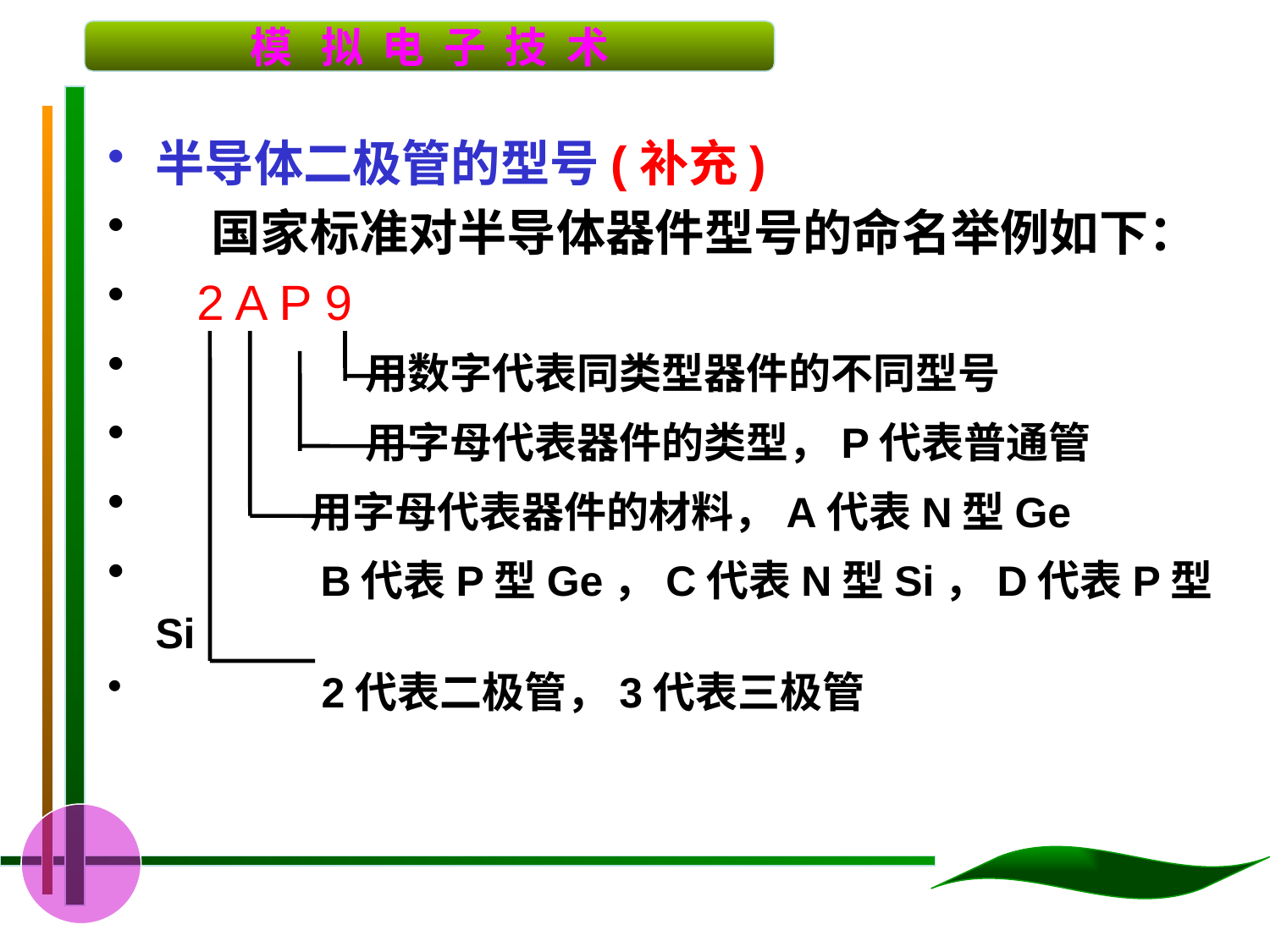

半导体二极管的型号(补充)
    国家标准对半导体器件型号的命名举例如下：
   2 A P 9
                  用数字代表同类型器件的不同型号
                  用字母代表器件的类型，P代表普通管
             用字母代表器件的材料，A代表N型Ge
            B代表P型Ge，C代表N型Si，D代表P型Si
              2代表二极管，3代表三极管